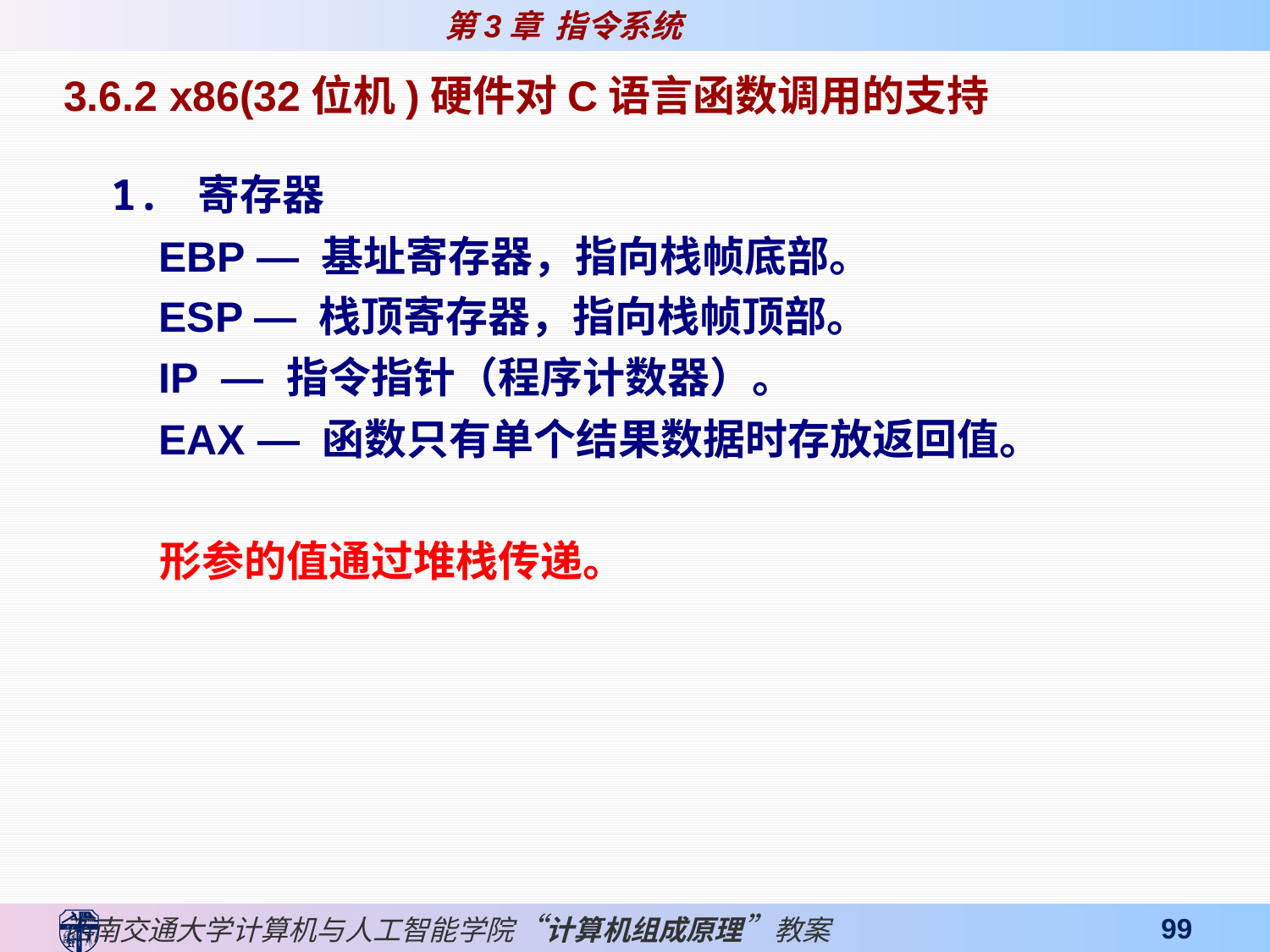

3.6.2 x86(32位机)硬件对C语言函数调用的支持
1. 寄存器
    EBP — 基址寄存器，指向栈帧底部。
    ESP — 栈顶寄存器，指向栈帧顶部。
    IP  — 指令指针（程序计数器）。
    EAX — 函数只有单个结果数据时存放返回值。

    形参的值通过堆栈传递。